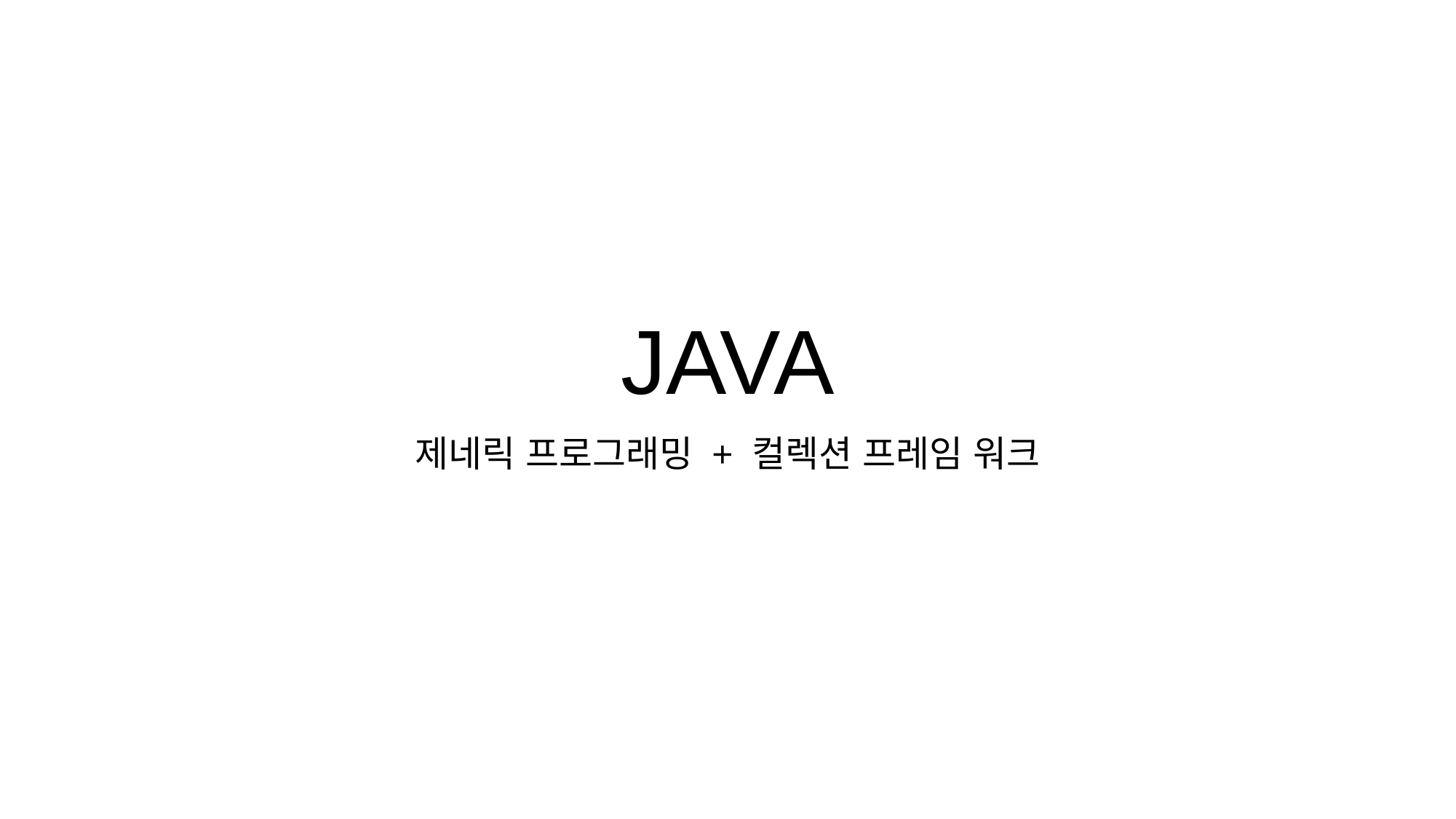

# JAVA
제네릭 프로그래밍 + 컬렉션 프레임 워크